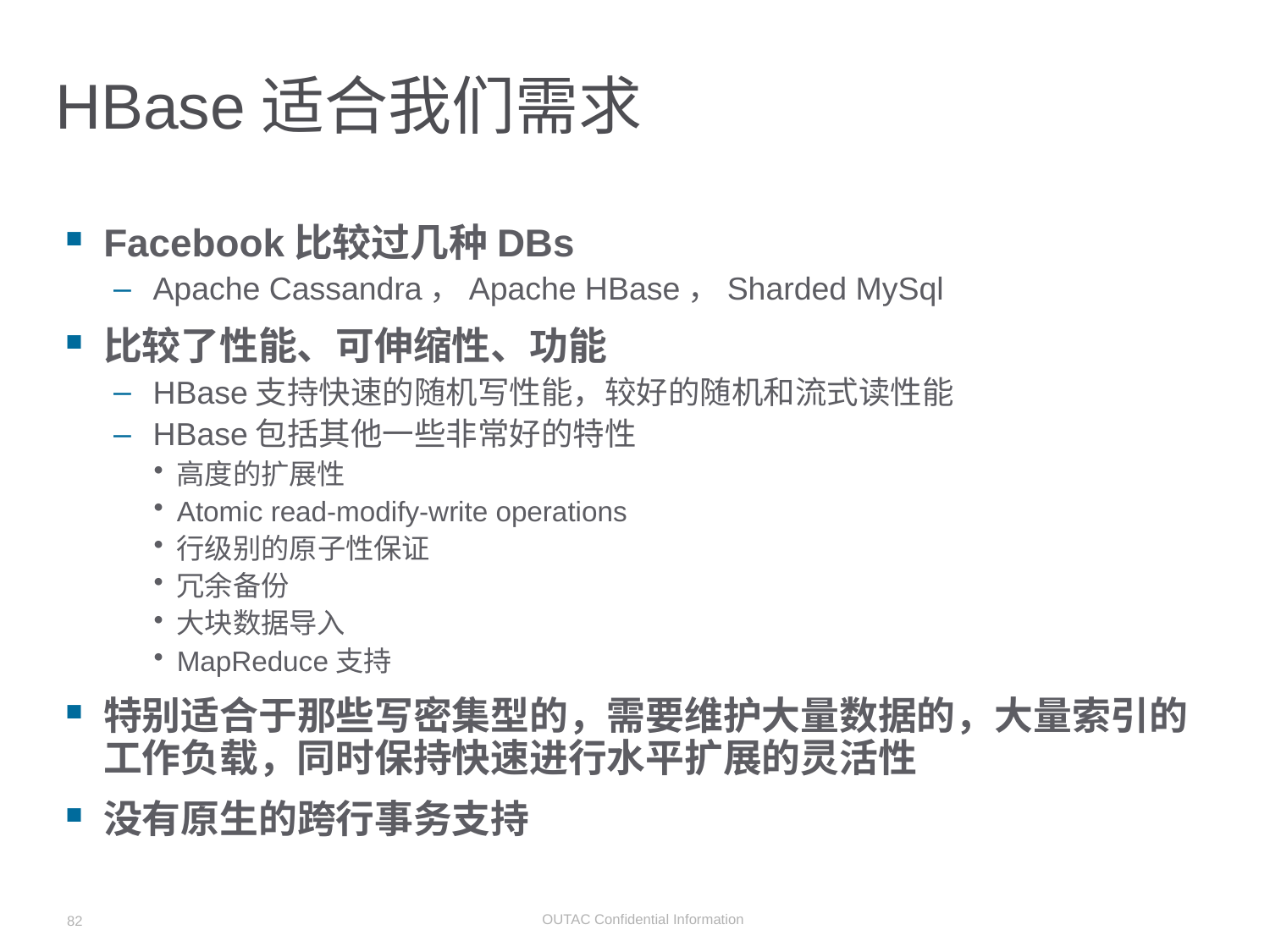

# HBase适合我们需求
Facebook比较过几种DBs
Apache Cassandra，Apache HBase，Sharded MySql
比较了性能、可伸缩性、功能
HBase支持快速的随机写性能，较好的随机和流式读性能
HBase包括其他一些非常好的特性
高度的扩展性
Atomic read-modify-write operations
行级别的原子性保证
冗余备份
大块数据导入
MapReduce支持
特别适合于那些写密集型的，需要维护大量数据的，大量索引的工作负载，同时保持快速进行水平扩展的灵活性
没有原生的跨行事务支持
82